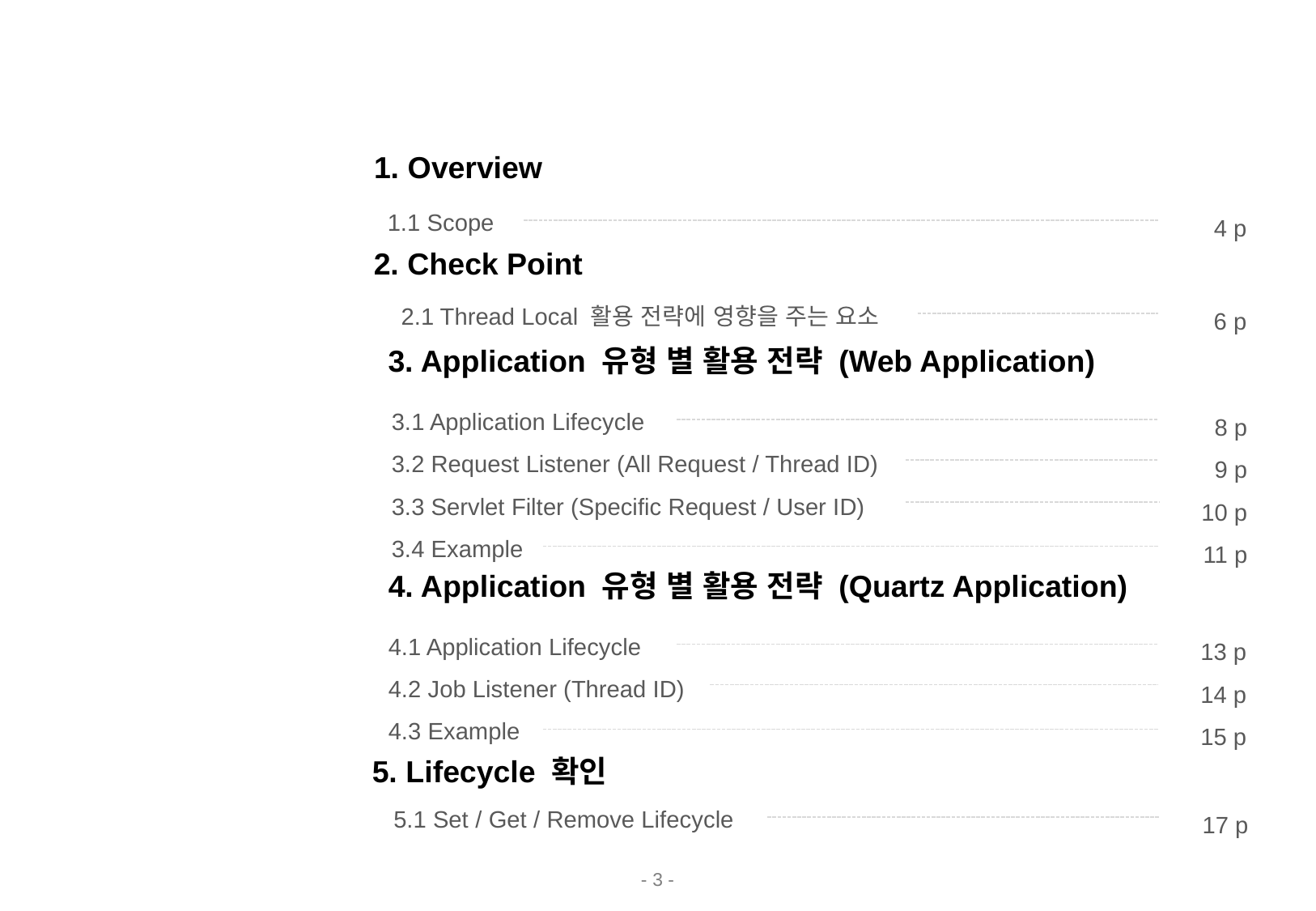

1. Overview
1.1 Scope
 4 p
2. Check Point
2.1 Thread Local 활용 전략에 영향을 주는 요소
 6 p
3. Application 유형 별 활용 전략 (Web Application)
3.1 Application Lifecycle
3.2 Request Listener (All Request / Thread ID)
3.3 Servlet Filter (Specific Request / User ID)
3.4 Example
 8 p
9 p
10 p
11 p
4. Application 유형 별 활용 전략 (Quartz Application)
4.1 Application Lifecycle
4.2 Job Listener (Thread ID)
4.3 Example
 13 p
14 p
15 p
5. Lifecycle 확인
5.1 Set / Get / Remove Lifecycle
 17 p